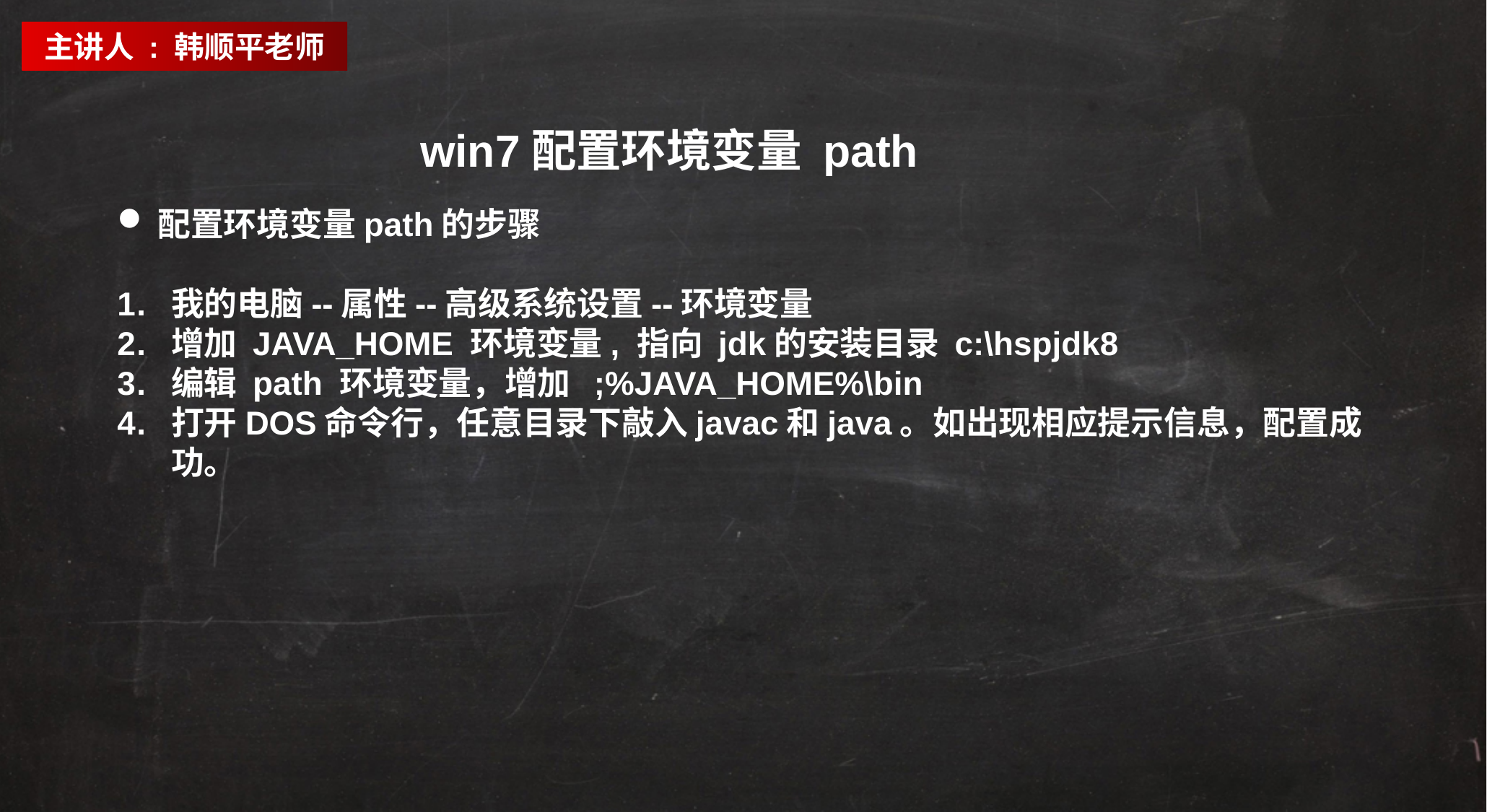

win7配置环境变量 path

配置环境变量path的步骤

我的电脑--属性--高级系统设置--环境变量
增加 JAVA_HOME 环境变量, 指向 jdk的安装目录 c:\hspjdk8
编辑 path 环境变量，增加  ;%JAVA_HOME%\bin
打开DOS命令行，任意目录下敲入javac和java。如出现相应提示信息，配置成功。